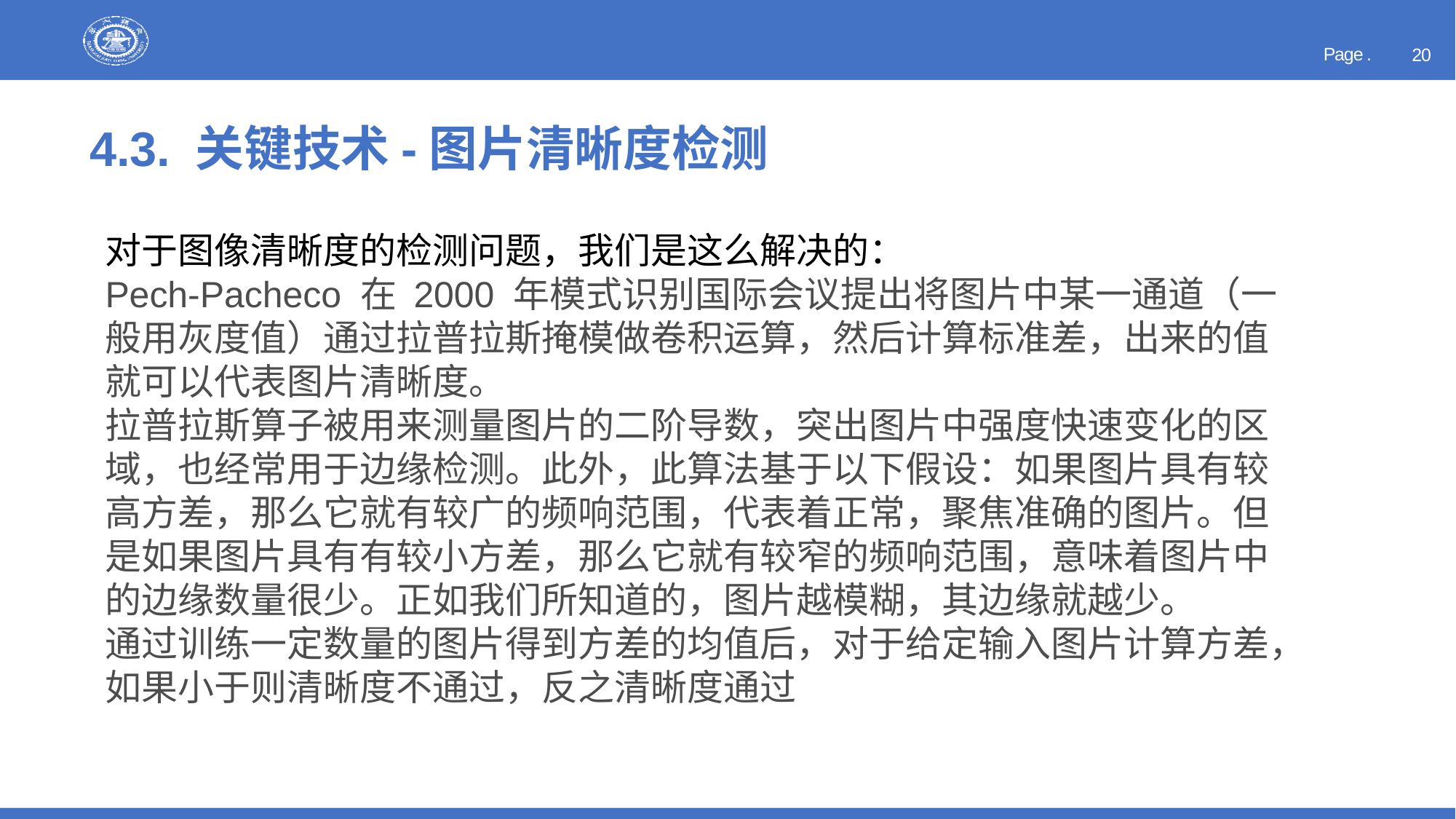

20
# 4.3. 关键技术-图片清晰度检测
对于图像清晰度的检测问题，我们是这么解决的：
Pech-Pacheco 在 2000 年模式识别国际会议提出将图片中某一通道（一般用灰度值）通过拉普拉斯掩模做卷积运算，然后计算标准差，出来的值就可以代表图片清晰度。
拉普拉斯算子被用来测量图片的二阶导数，突出图片中强度快速变化的区域，也经常用于边缘检测。此外，此算法基于以下假设：如果图片具有较高方差，那么它就有较广的频响范围，代表着正常，聚焦准确的图片。但是如果图片具有有较小方差，那么它就有较窄的频响范围，意味着图片中的边缘数量很少。正如我们所知道的，图片越模糊，其边缘就越少。
通过训练一定数量的图片得到方差的均值后，对于给定输入图片计算方差，如果小于则清晰度不通过，反之清晰度通过